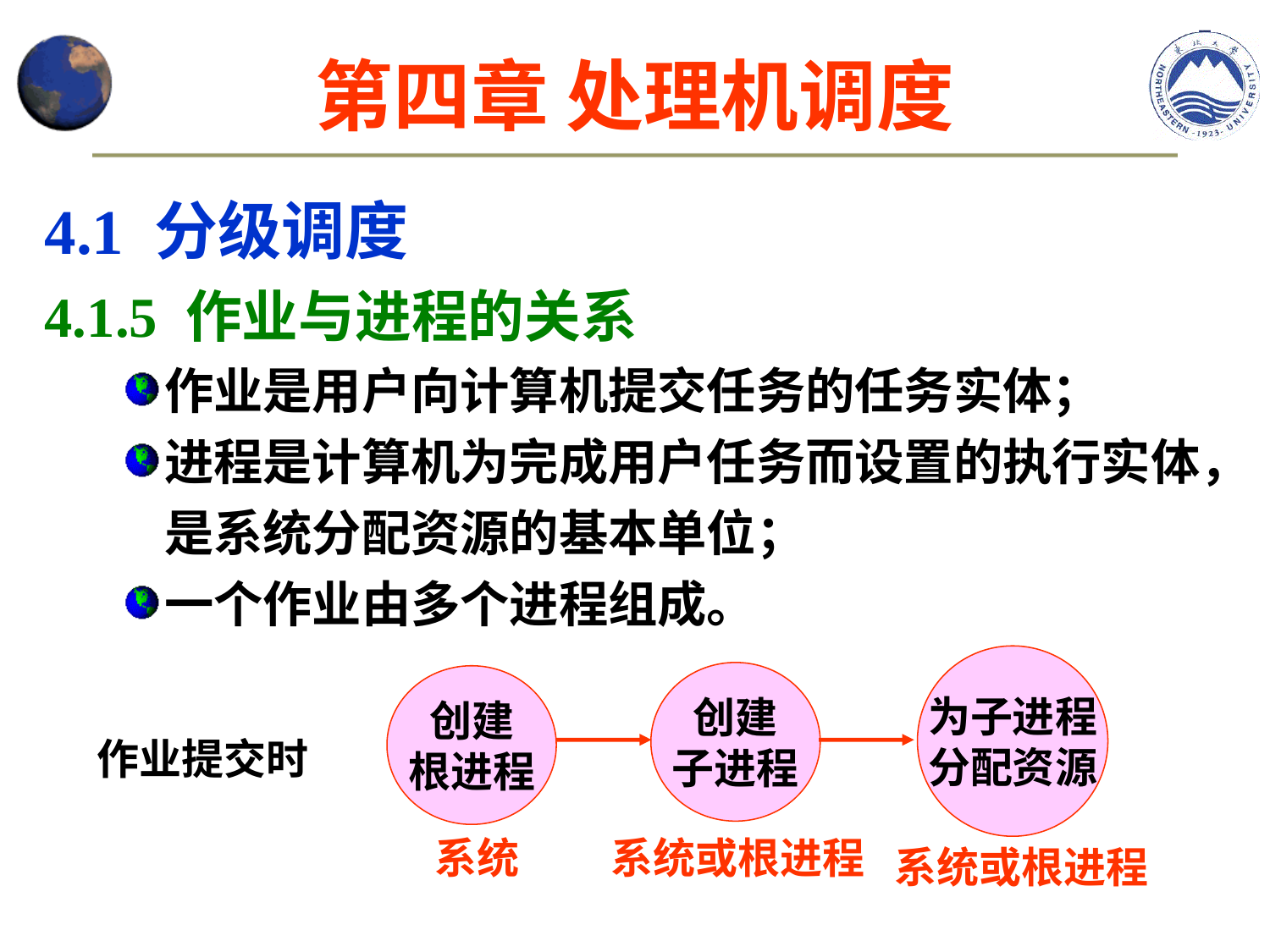

# 第四章 处理机调度
4.1 分级调度
4.1.5 作业与进程的关系
作业是用户向计算机提交任务的任务实体；
进程是计算机为完成用户任务而设置的执行实体，是系统分配资源的基本单位；
一个作业由多个进程组成。
为子进程
分配资源
创建
子进程
创建
根进程

系统
系统或根进程
系统或根进程
作业提交时